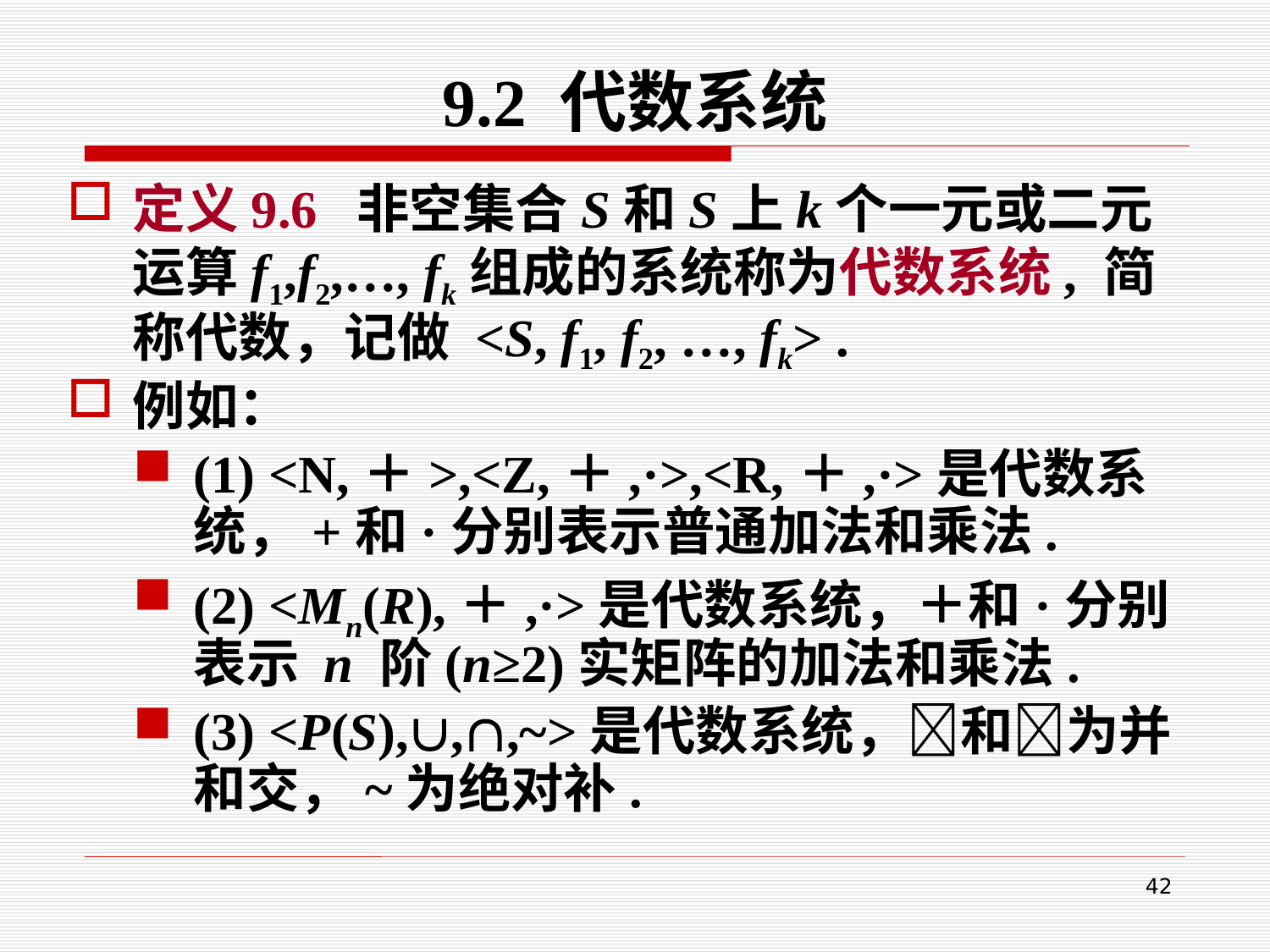

# 9.2 代数系统
定义9.6  非空集合S和S上k个一元或二元运算f1,f2,…, fk组成的系统称为代数系统, 简称代数，记做 <S, f1, f2, …, fk> .
例如：
(1) <N,＋>,<Z,＋,·>,<R,＋,·>是代数系统，+和·分别表示普通加法和乘法.
(2) <Mn(R),＋,·>是代数系统，＋和·分别表示 n 阶(n≥2)实矩阵的加法和乘法.
(3) <P(S),∪,∩,~>是代数系统，∪和∩为并和交，~为绝对补.
42